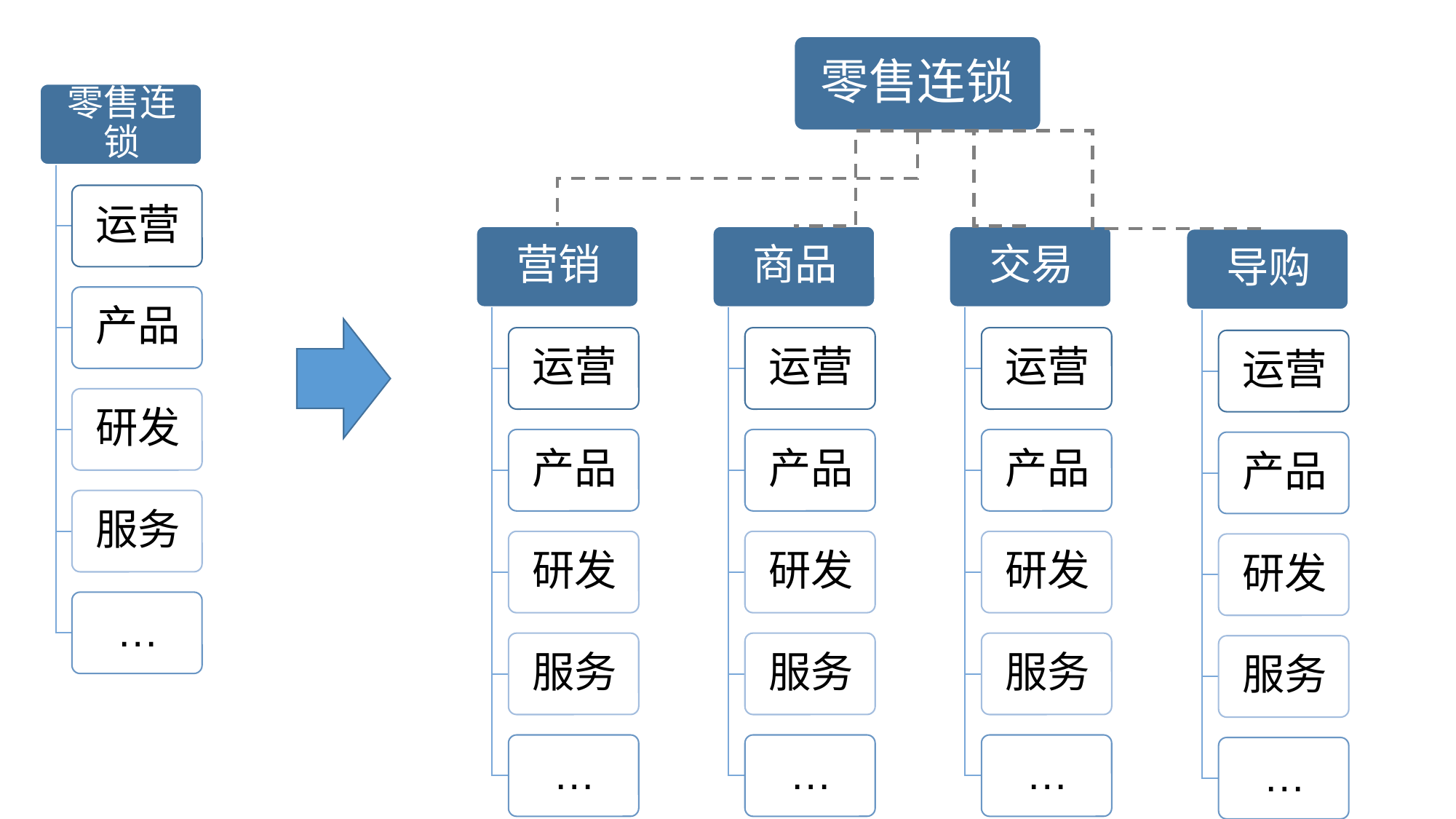

零售连锁
零售连锁
运营
产品
研发
服务
…
营销
运营
产品
研发
服务
…
商品
运营
产品
研发
服务
…
交易
运营
产品
研发
服务
…
导购
运营
产品
研发
服务
…